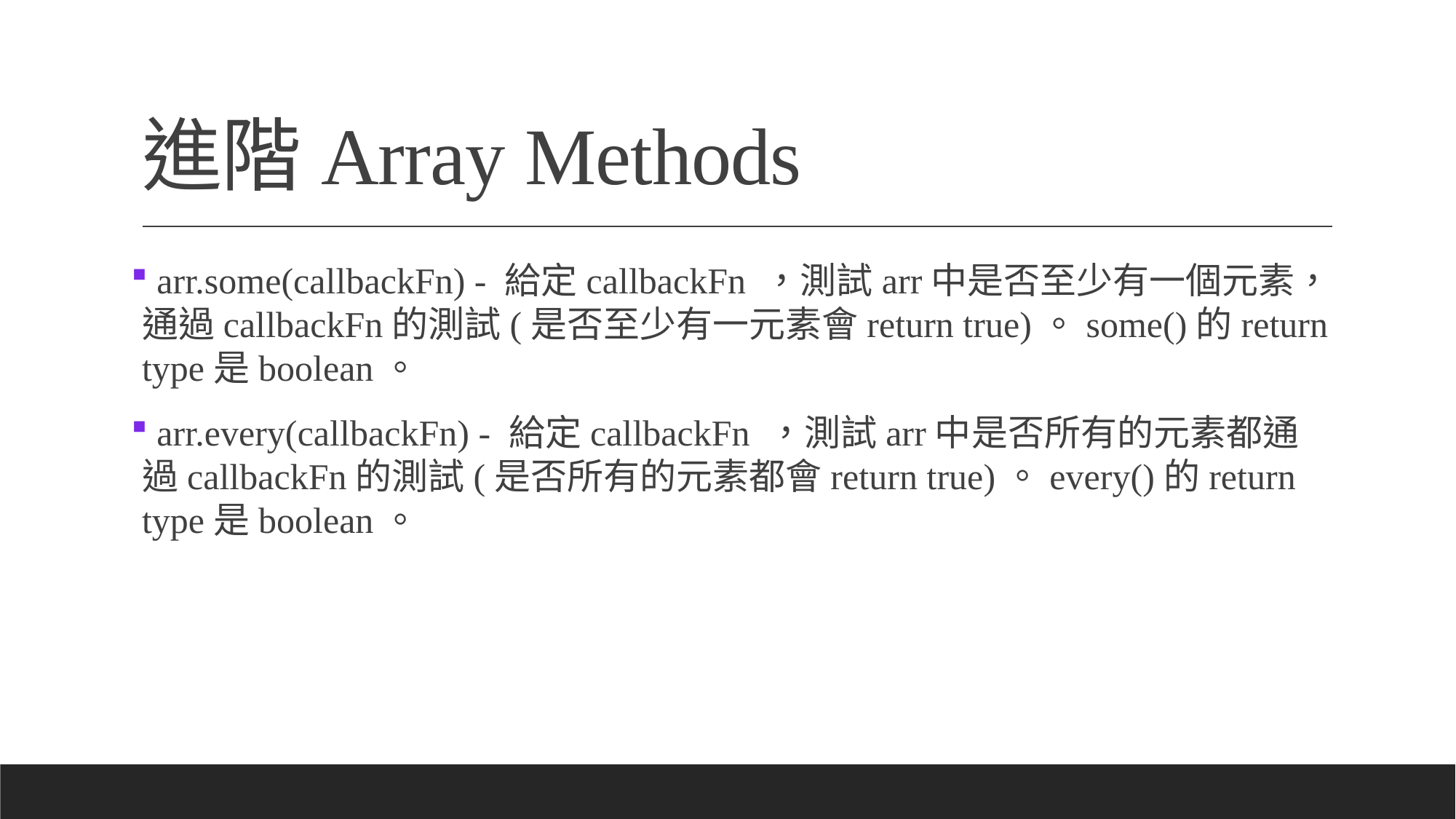

# 進階Array Methods
 arr.some(callbackFn) - 給定callbackFn ，測試arr中是否至少有一個元素，通過callbackFn的測試(是否至少有一元素會return true)。some()的return type是boolean。
 arr.every(callbackFn) - 給定callbackFn ，測試arr中是否所有的元素都通過callbackFn的測試(是否所有的元素都會return true)。every()的return type是boolean。